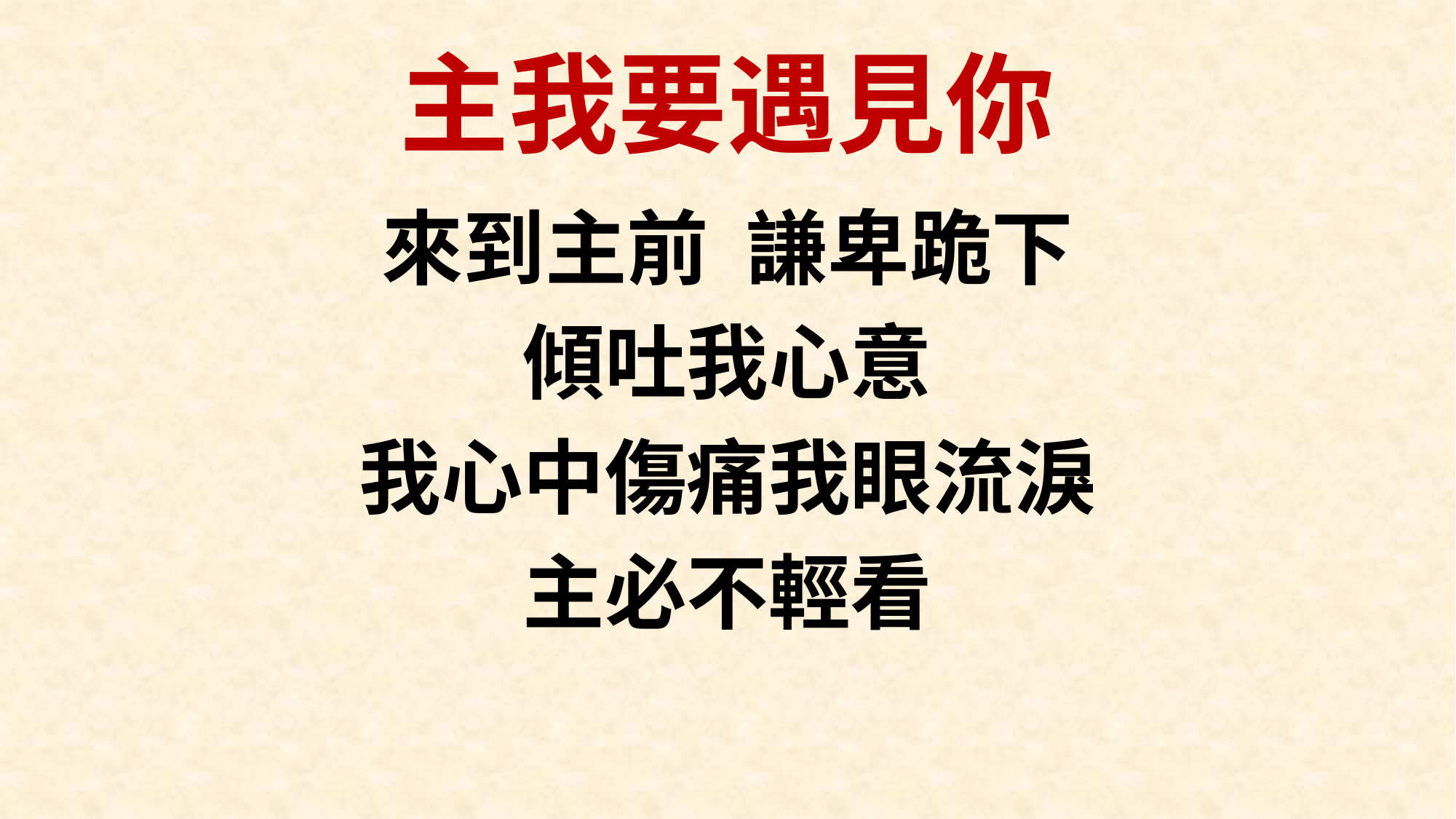

# 主我要遇見你
來到主前  謙卑跪下
傾吐我心意
我心中傷痛我眼流淚
主必不輕看